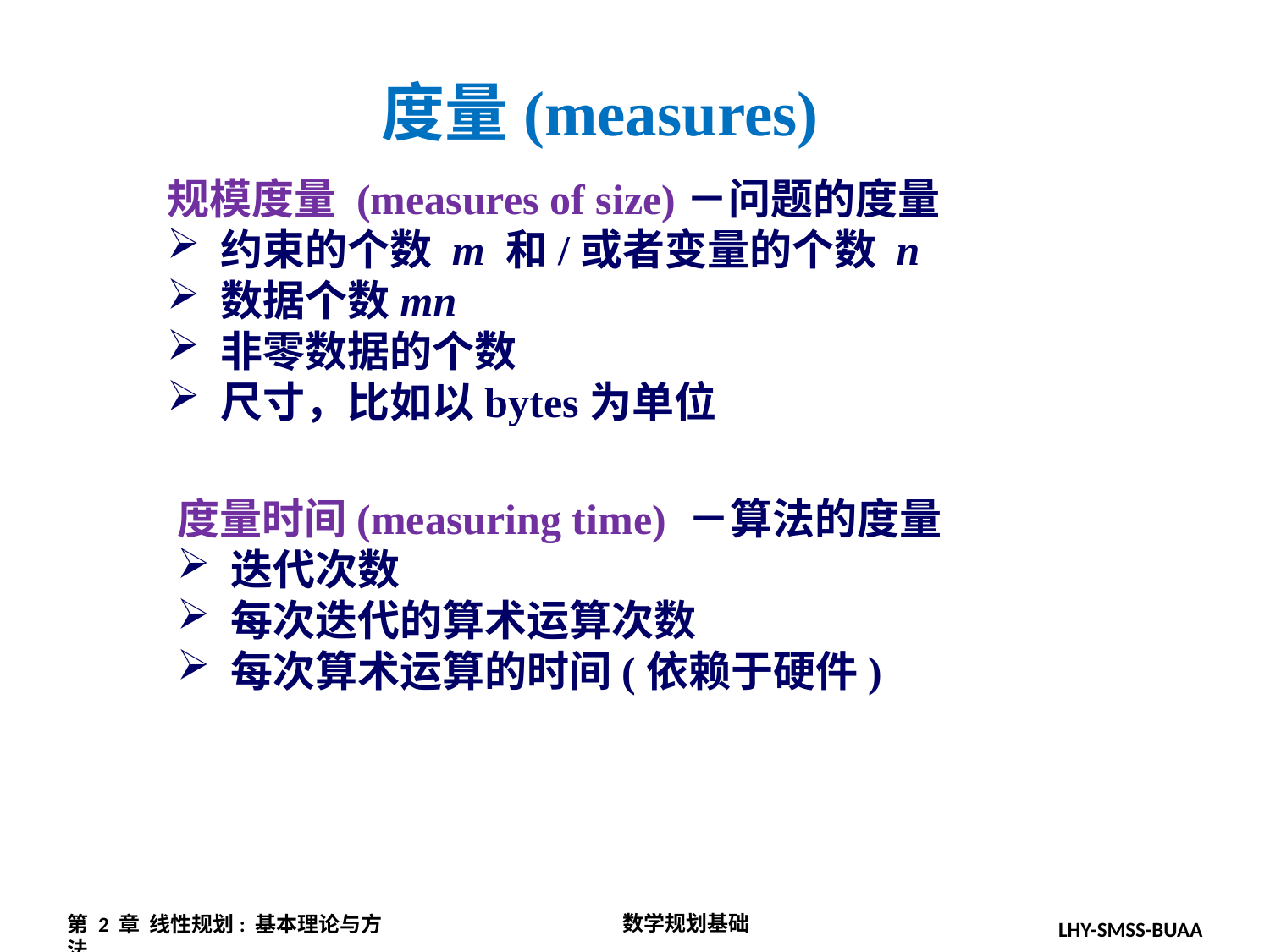

度量(measures)
规模度量 (measures of size)－问题的度量
 约束的个数 m 和/或者变量的个数 n
 数据个数mn
 非零数据的个数
 尺寸，比如以bytes为单位
度量时间(measuring time) －算法的度量
 迭代次数
 每次迭代的算术运算次数
 每次算术运算的时间(依赖于硬件)